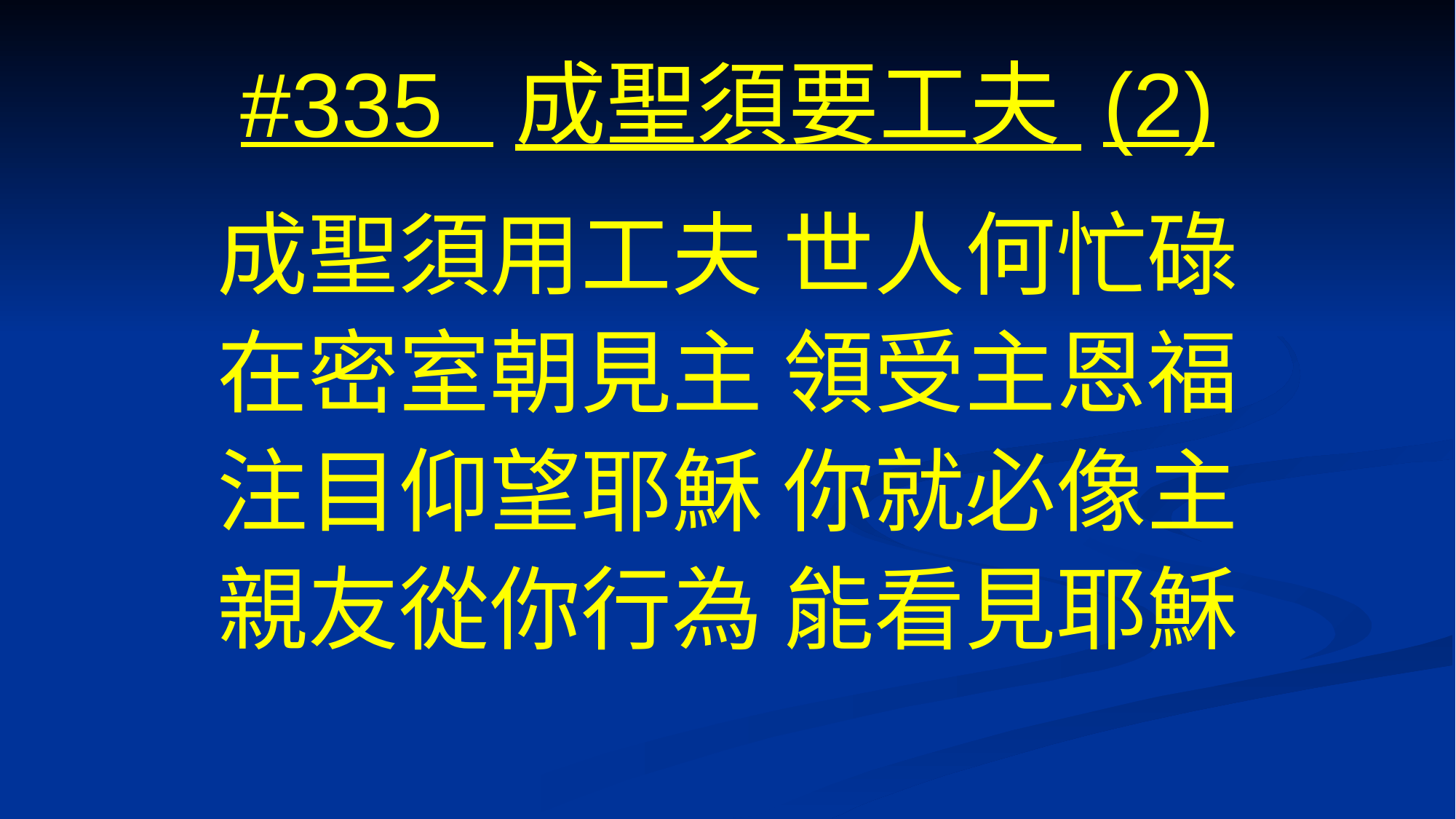

# #335  成聖須要工夫 (2)
成聖須用工夫 世人何忙碌
在密室朝見主 領受主恩福
注目仰望耶穌 你就必像主
親友從你行為 能看見耶穌